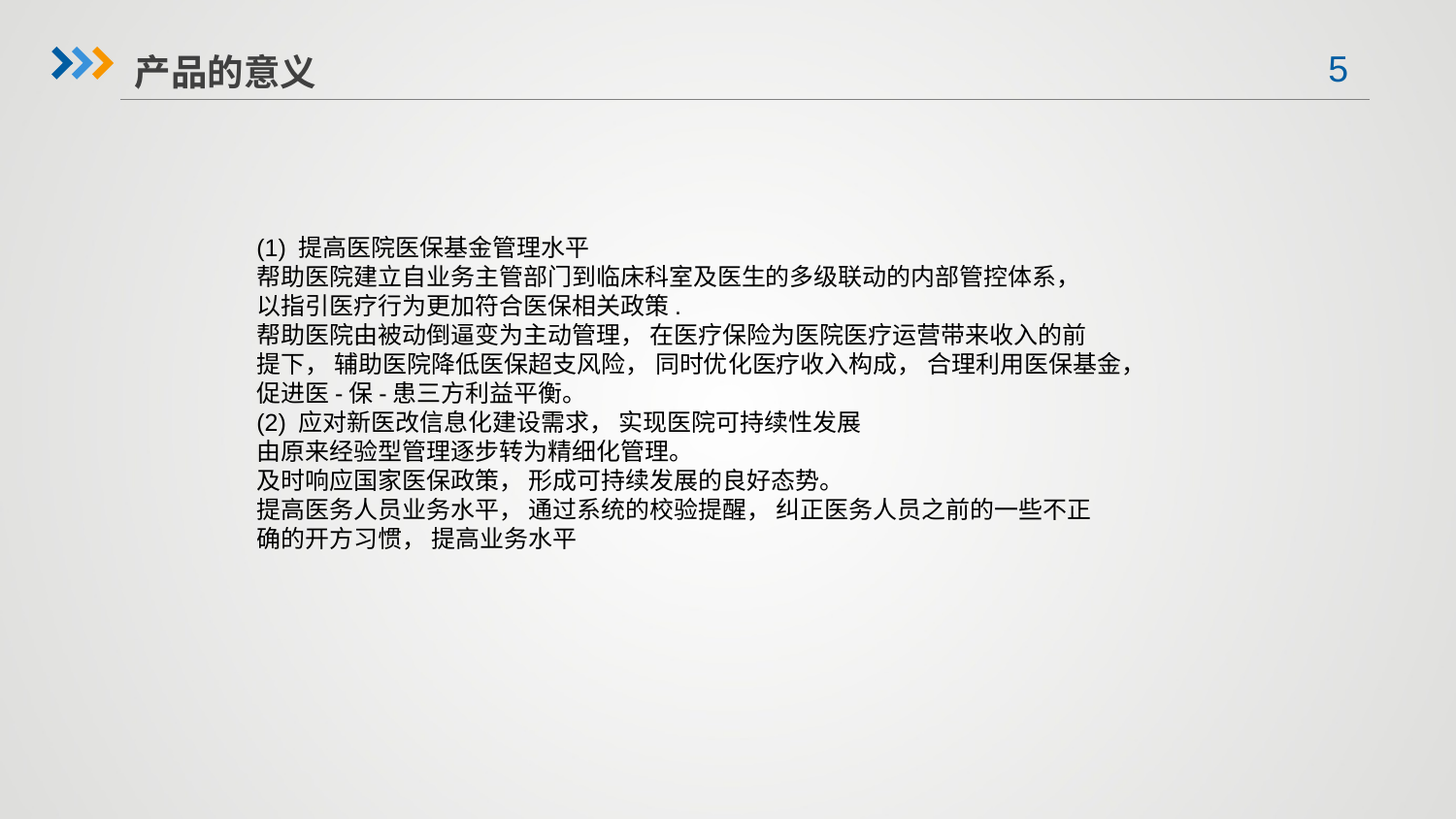

产品的意义
(1) 提高医院医保基金管理水平
帮助医院建立自业务主管部门到临床科室及医生的多级联动的内部管控体系，
以指引医疗行为更加符合医保相关政策.
帮助医院由被动倒逼变为主动管理， 在医疗保险为医院医疗运营带来收入的前
提下， 辅助医院降低医保超支风险， 同时优化医疗收入构成， 合理利用医保基金，
促进医-保-患三方利益平衡。
(2) 应对新医改信息化建设需求， 实现医院可持续性发展
由原来经验型管理逐步转为精细化管理。
及时响应国家医保政策， 形成可持续发展的良好态势。
提高医务人员业务水平， 通过系统的校验提醒， 纠正医务人员之前的一些不正
确的开方习惯， 提高业务水平